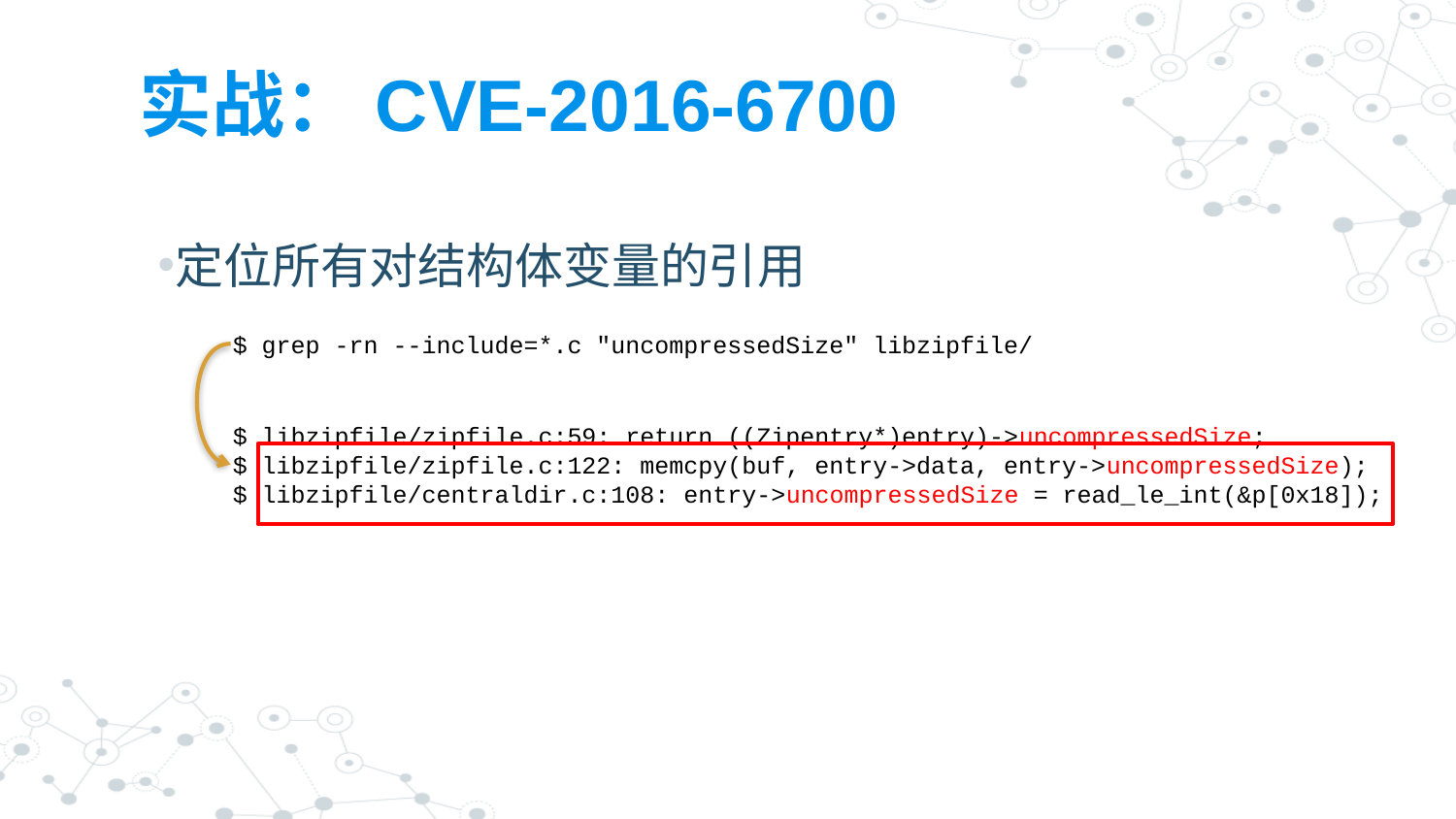

# 实战：CVE-2016-6700
定位所有对结构体变量的引用
$ grep -rn --include=*.c "uncompressedSize" libzipfile/
$ libzipfile/zipfile.c:59: return ((Zipentry*)entry)->uncompressedSize;
$ libzipfile/zipfile.c:122: memcpy(buf, entry->data, entry->uncompressedSize);
$ libzipfile/centraldir.c:108: entry->uncompressedSize = read_le_int(&p[0x18]);